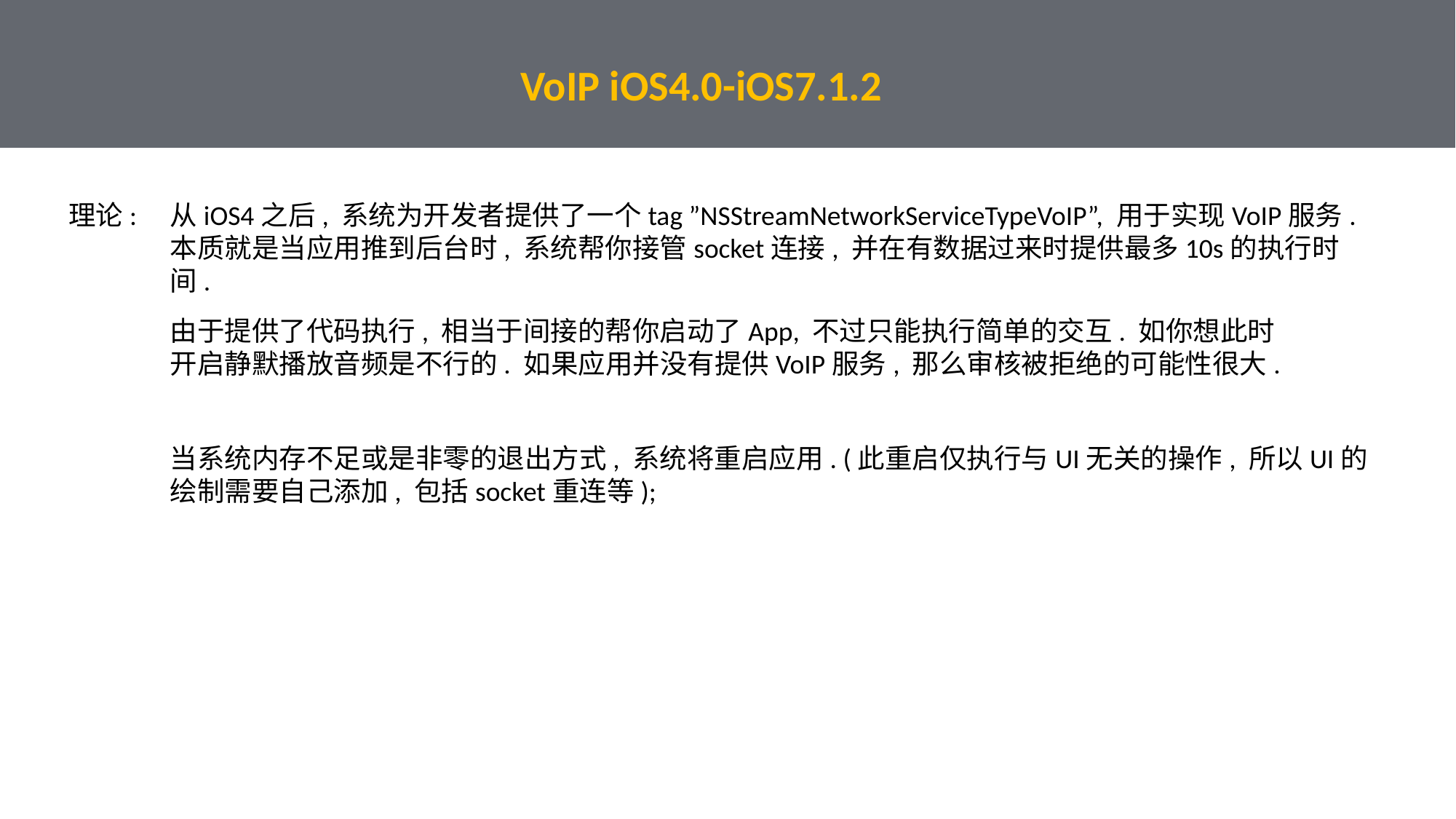

VoIP iOS4.0-iOS7.1.2
理论:
从iOS4之后, 系统为开发者提供了一个tag ”NSStreamNetworkServiceTypeVoIP”, 用于实现VoIP服务. 本质就是当应用推到后台时, 系统帮你接管socket连接, 并在有数据过来时提供最多10s的执行时间.
由于提供了代码执行, 相当于间接的帮你启动了App, 不过只能执行简单的交互. 如你想此时开启静默播放音频是不行的. 如果应用并没有提供VoIP服务, 那么审核被拒绝的可能性很大.
当系统内存不足或是非零的退出方式, 系统将重启应用. (此重启仅执行与UI无关的操作, 所以UI的绘制需要自己添加, 包括socket重连等);